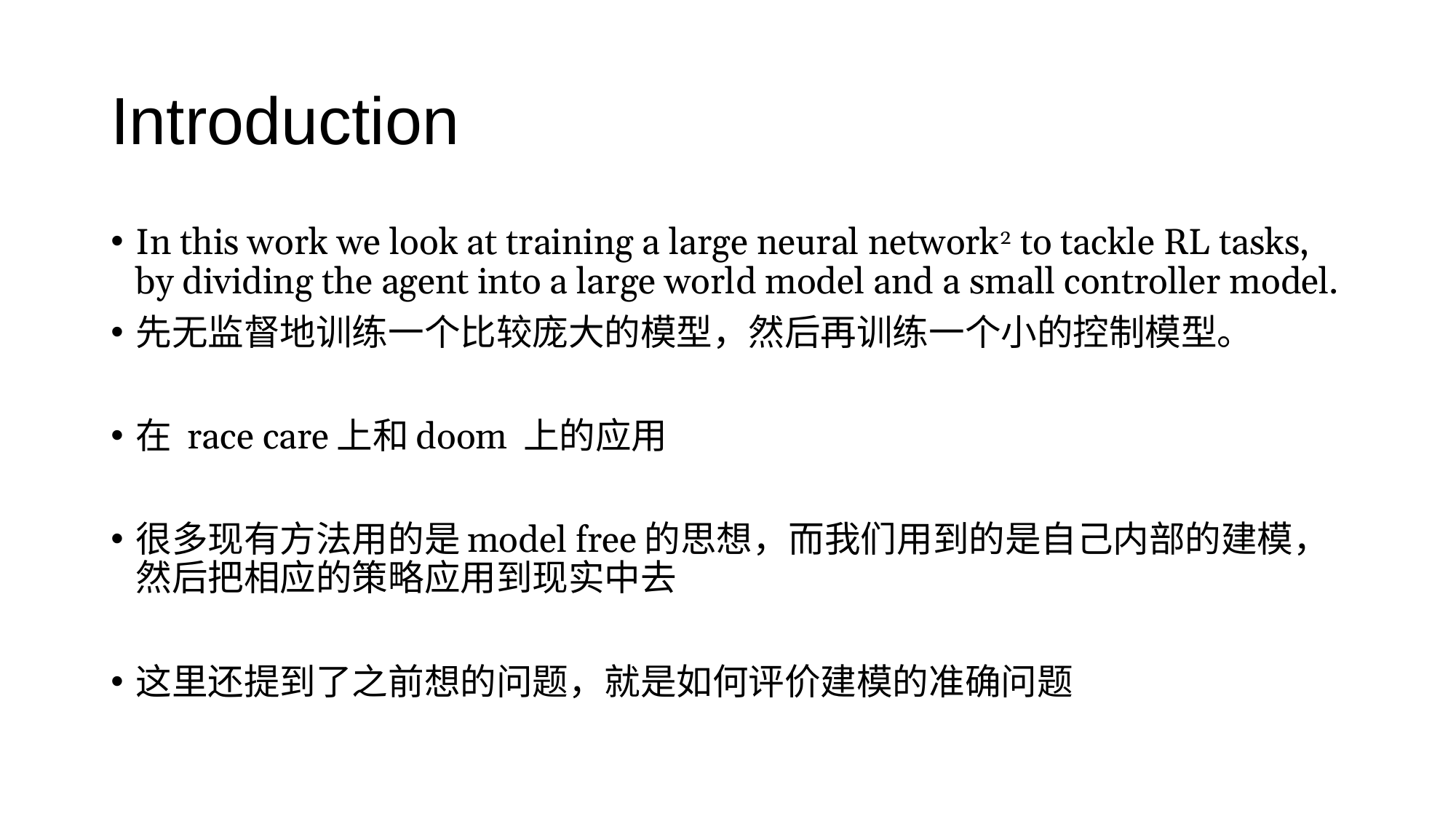

# Introduction
In this work we look at training a large neural network2 to tackle RL tasks, by dividing the agent into a large world model and a small controller model.
先无监督地训练一个比较庞大的模型，然后再训练一个小的控制模型。

在 race care上和doom 上的应用

很多现有方法用的是model free的思想，而我们用到的是自己内部的建模，然后把相应的策略应用到现实中去

这里还提到了之前想的问题，就是如何评价建模的准确问题